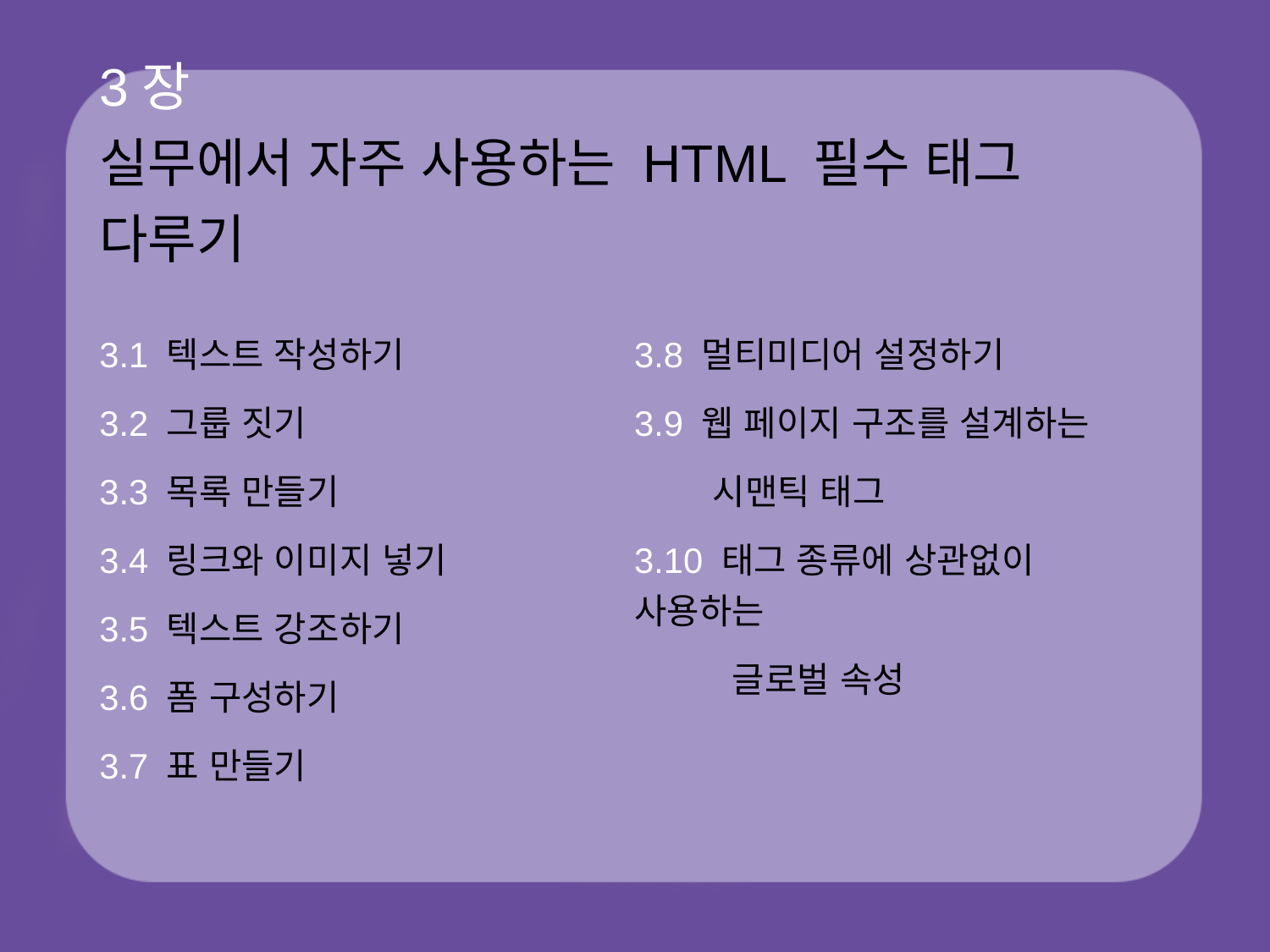

# 3장 실무에서 자주 사용하는 HTML 필수 태그 다루기
3.1 텍스트 작성하기
3.2 그룹 짓기
3.3 목록 만들기
3.4 링크와 이미지 넣기
3.5 텍스트 강조하기
3.6 폼 구성하기
3.7 표 만들기
3.8 멀티미디어 설정하기
3.9 웹 페이지 구조를 설계하는
       시맨틱 태그
3.10 태그 종류에 상관없이 사용하는
         글로벌 속성